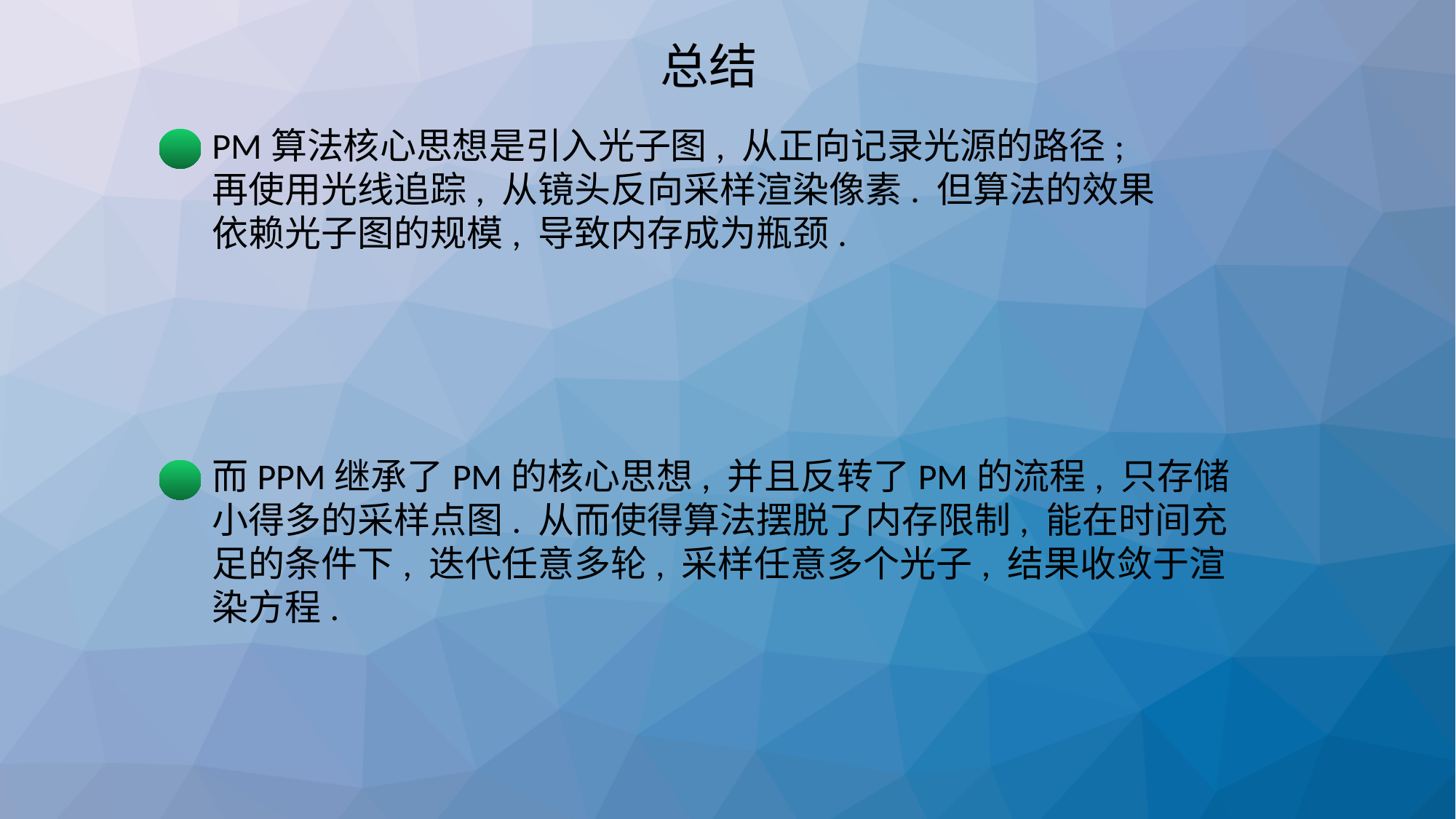

总结
PM算法核心思想是引入光子图, 从正向记录光源的路径; 再使用光线追踪, 从镜头反向采样渲染像素. 但算法的效果依赖光子图的规模, 导致内存成为瓶颈.

而PPM继承了PM的核心思想, 并且反转了PM的流程, 只存储小得多的采样点图. 从而使得算法摆脱了内存限制, 能在时间充足的条件下, 迭代任意多轮, 采样任意多个光子, 结果收敛于渲染方程.